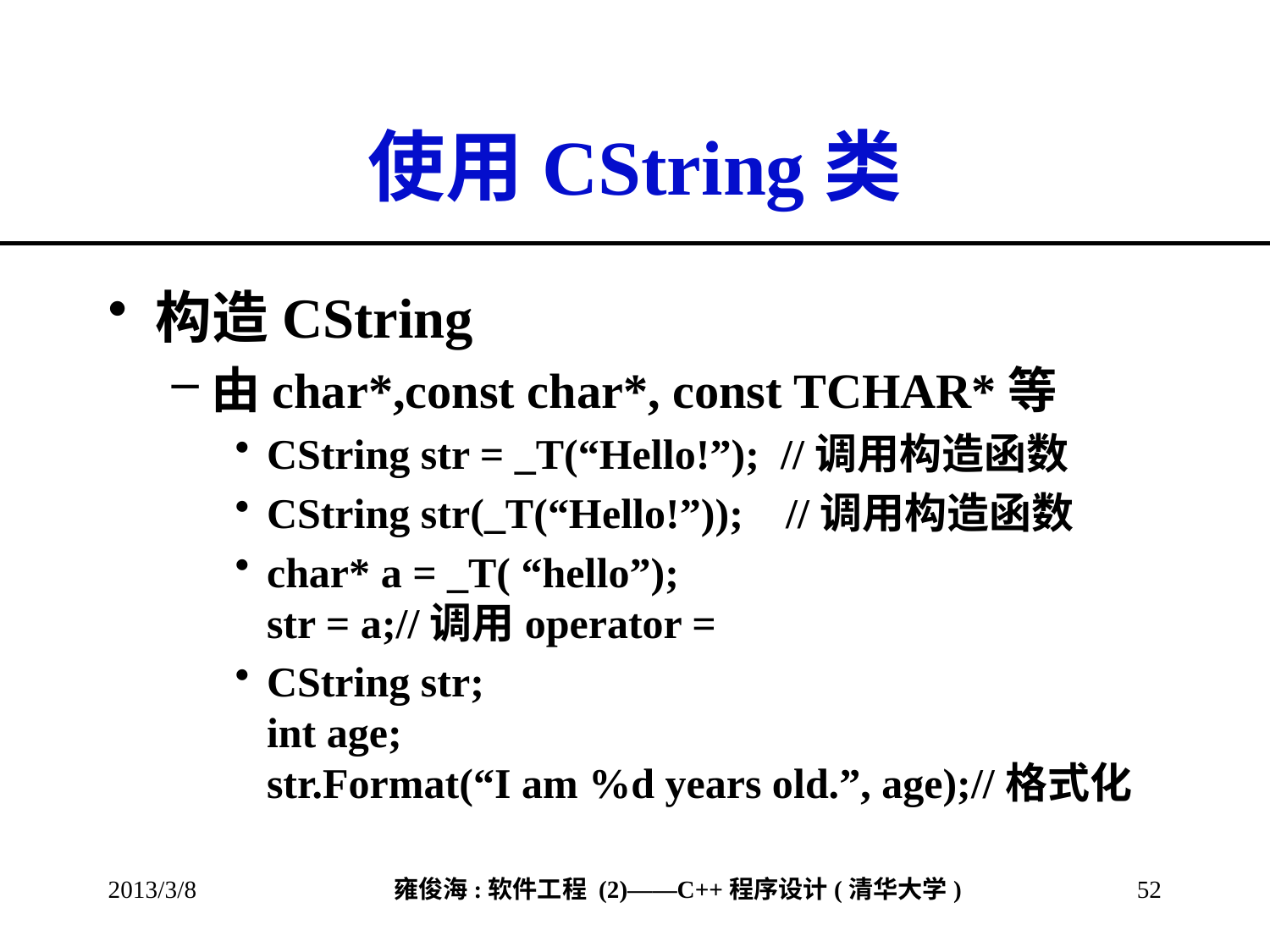

# 使用CString类
构造CString
由char*,const char*, const TCHAR*等
CString str = _T(“Hello!”);  //调用构造函数
CString str(_T(“Hello!”));    //调用构造函数
char* a = _T( “hello”);
str = a;//调用operator =
CString str;
int age;
str.Format(“I am %d years old.”, age);//格式化

2013/3/8
52